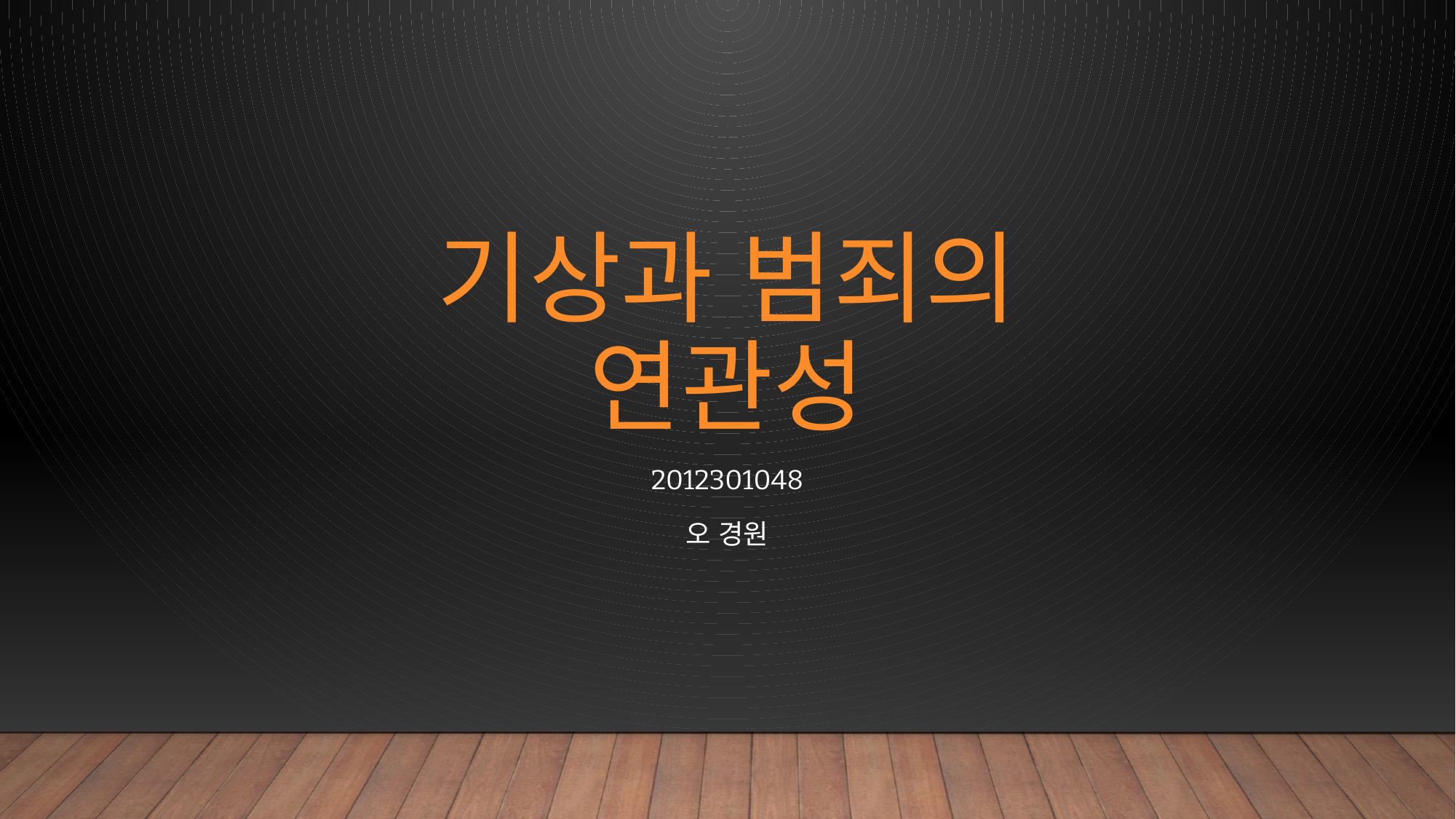

# 기상과 범죄의 연관성
2012301048
오 경원